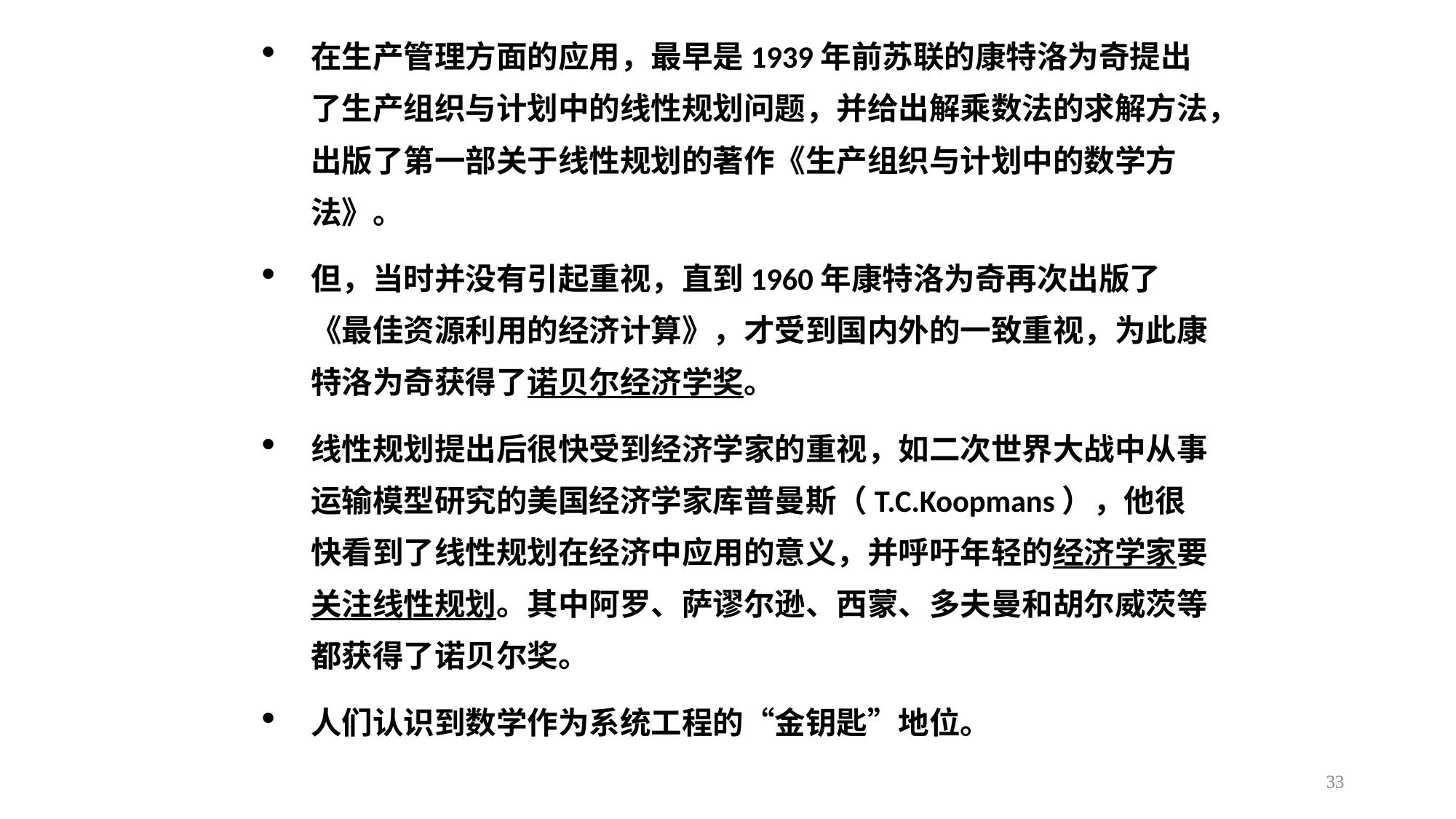

在生产管理方面的应用，最早是1939年前苏联的康特洛为奇提出了生产组织与计划中的线性规划问题，并给出解乘数法的求解方法，出版了第一部关于线性规划的著作《生产组织与计划中的数学方法》。
但，当时并没有引起重视，直到1960年康特洛为奇再次出版了《最佳资源利用的经济计算》，才受到国内外的一致重视，为此康特洛为奇获得了诺贝尔经济学奖。
线性规划提出后很快受到经济学家的重视，如二次世界大战中从事运输模型研究的美国经济学家库普曼斯（T.C.Koopmans），他很快看到了线性规划在经济中应用的意义，并呼吁年轻的经济学家要关注线性规划。其中阿罗、萨谬尔逊、西蒙、多夫曼和胡尔威茨等都获得了诺贝尔奖。
人们认识到数学作为系统工程的“金钥匙”地位。
33